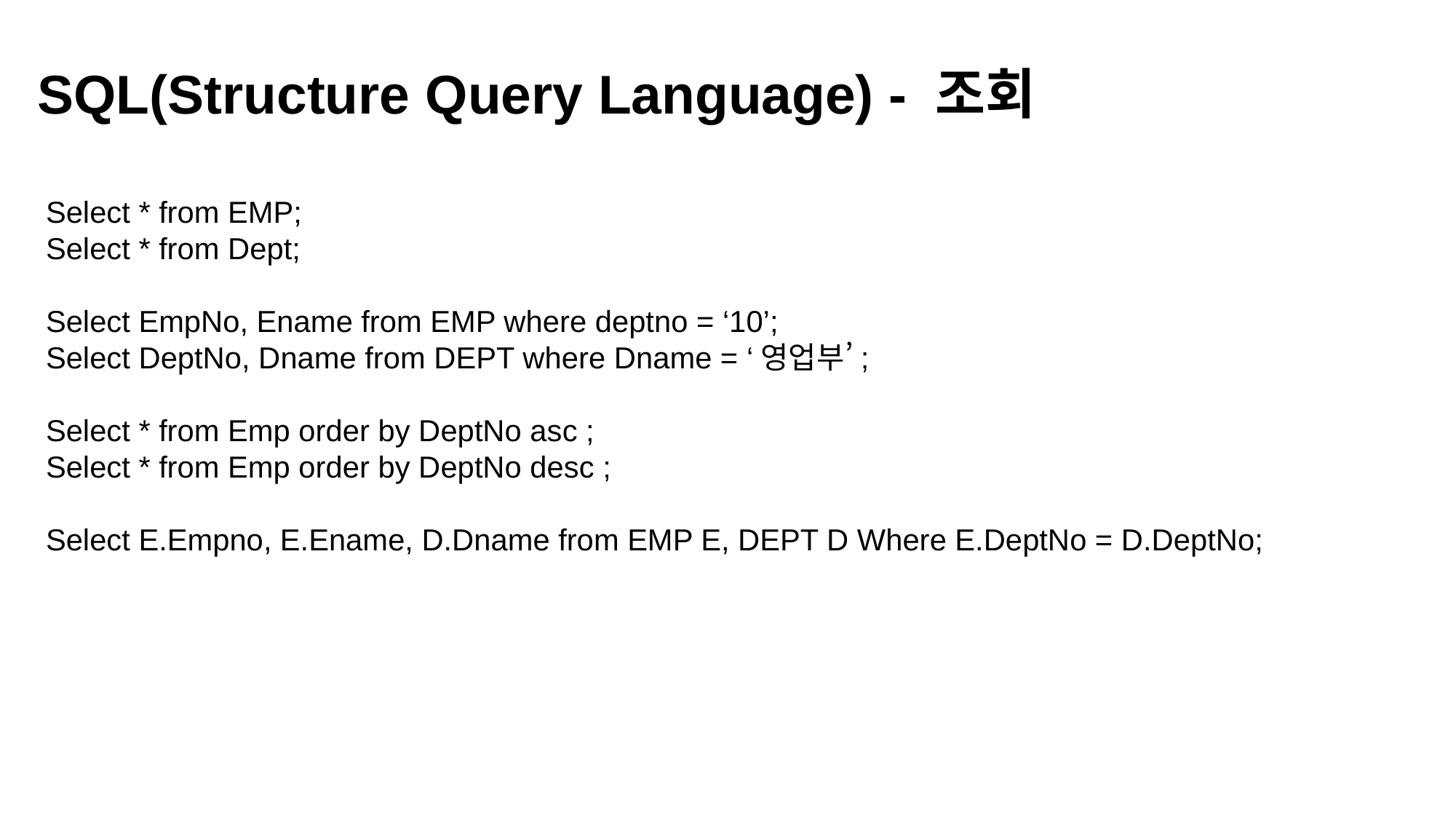

# SQL(Structure Query Language) - 조회
Select * from EMP;
Select * from Dept;

Select EmpNo, Ename from EMP where deptno = ‘10’;
Select DeptNo, Dname from DEPT where Dname = ‘영업부’;

Select * from Emp order by DeptNo asc ;
Select * from Emp order by DeptNo desc ;

Select E.Empno, E.Ename, D.Dname from EMP E, DEPT D Where E.DeptNo = D.DeptNo;